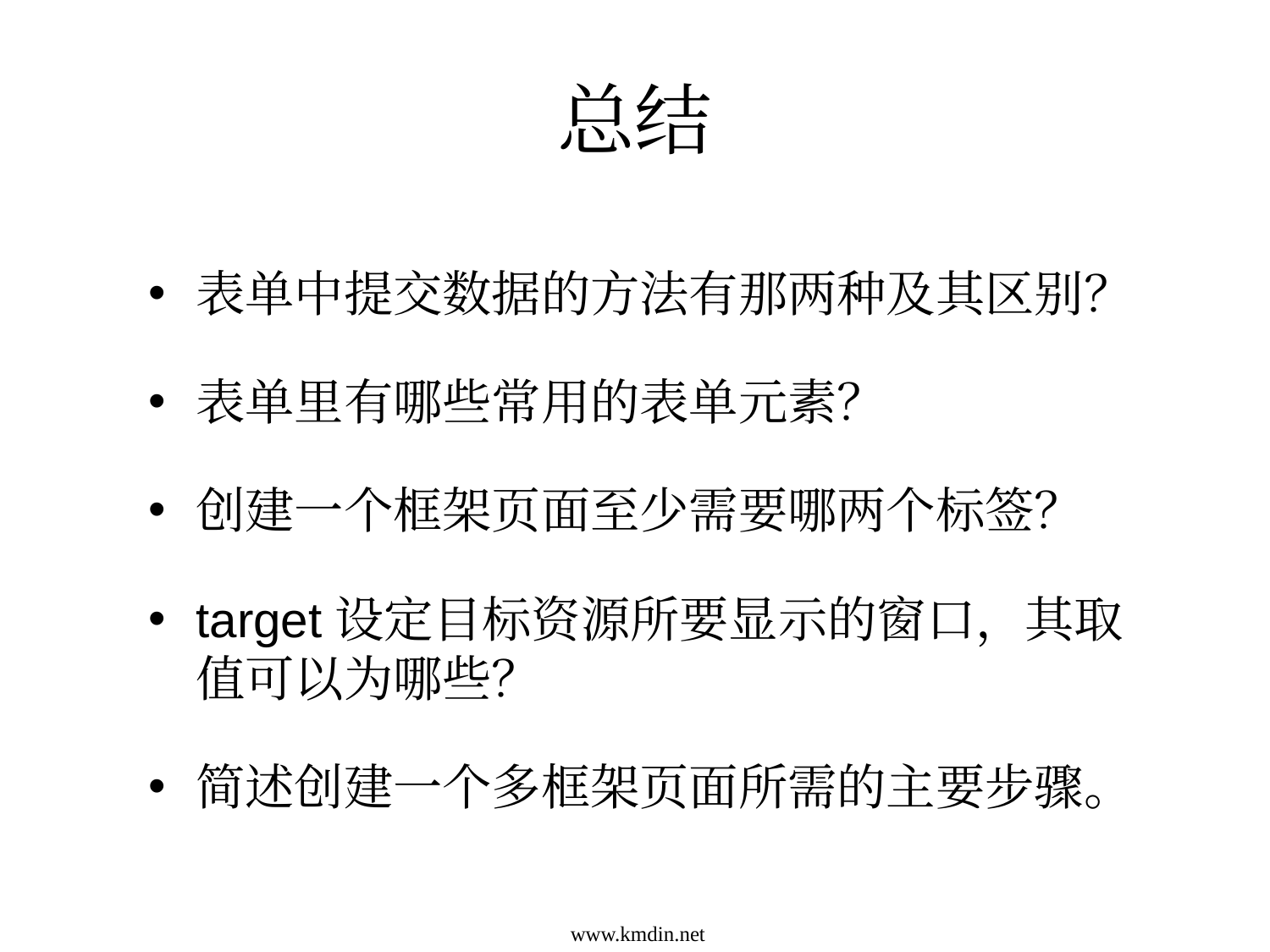

# 总结
表单中提交数据的方法有那两种及其区别？
表单里有哪些常用的表单元素？
创建一个框架页面至少需要哪两个标签？
target设定目标资源所要显示的窗口，其取值可以为哪些？
简述创建一个多框架页面所需的主要步骤。